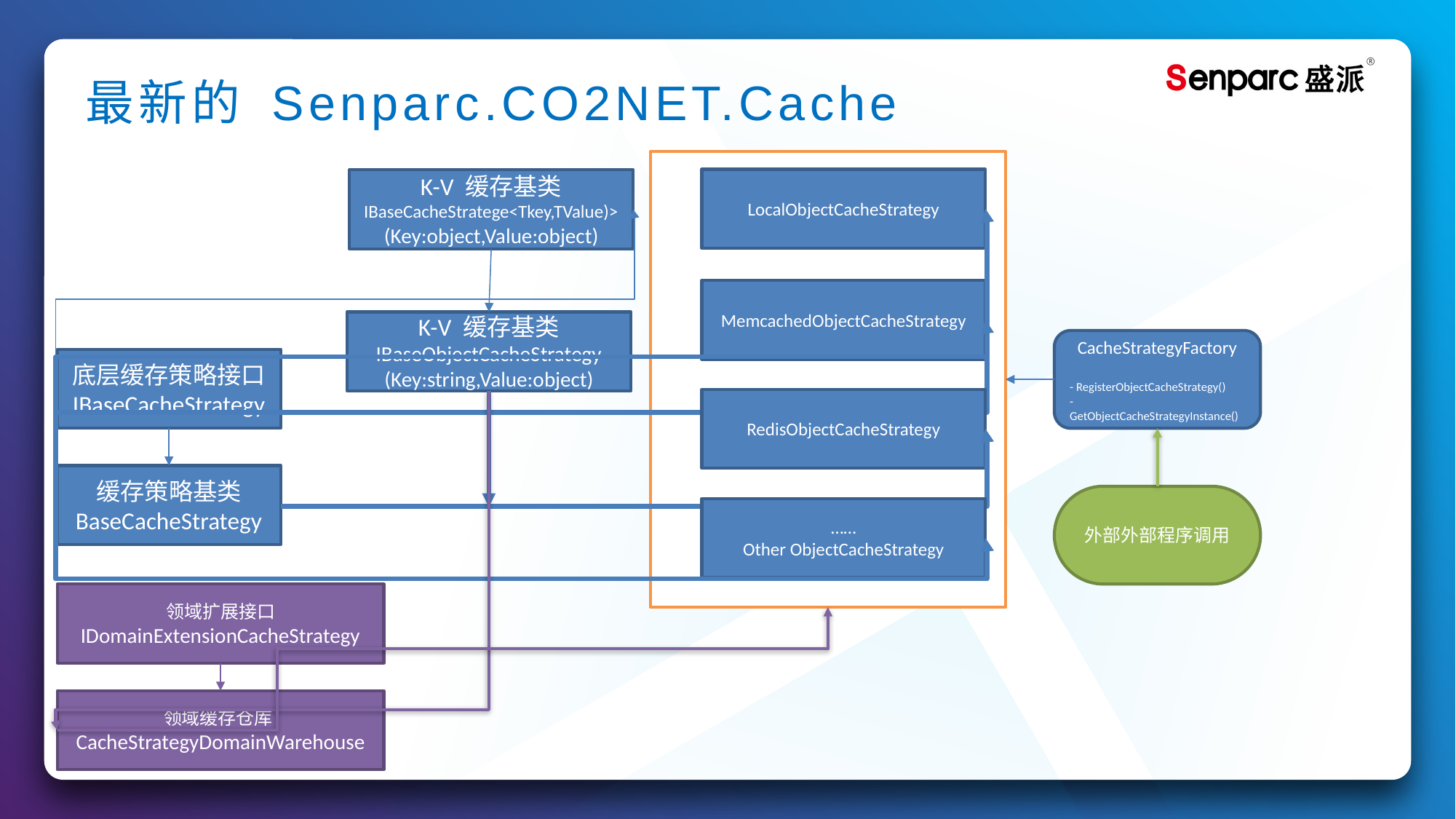

# 最新的 Senparc.CO2NET.Cache

LocalObjectCacheStrategy
K-V 缓存基类
IBaseCacheStratege<Tkey,TValue)>
(Key:object,Value:object)
MemcachedObjectCacheStrategy
K-V 缓存基类
IBaseObjectCacheStrategy
(Key:string,Value:object)
CacheStrategyFactory

- RegisterObjectCacheStrategy()
- GetObjectCacheStrategyInstance()
底层缓存策略接口
IBaseCacheStrategy
RedisObjectCacheStrategy
缓存策略基类
BaseCacheStrategy
外部外部程序调用
……
Other ObjectCacheStrategy
领域扩展接口
IDomainExtensionCacheStrategy
领域缓存仓库CacheStrategyDomainWarehouse